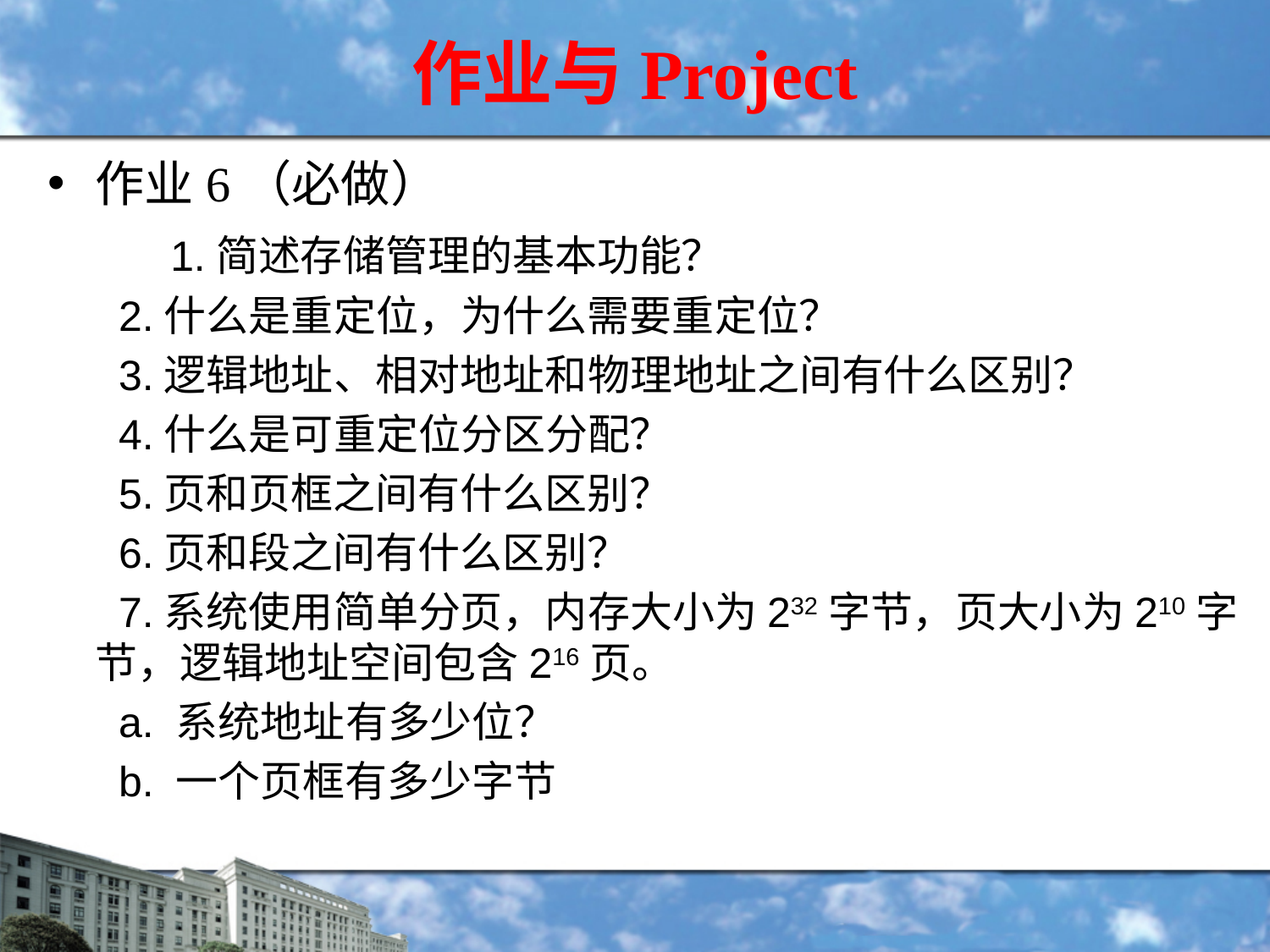

# 作业与Project
作业6（必做）
          1.简述存储管理的基本功能？
      2.什么是重定位，为什么需要重定位？
      3.逻辑地址、相对地址和物理地址之间有什么区别？
      4.什么是可重定位分区分配？
      5.页和页框之间有什么区别？
      6.页和段之间有什么区别？
      7.系统使用简单分页，内存大小为232字节，页大小为210字节，逻辑地址空间包含216页。
      a. 系统地址有多少位？
      b. 一个页框有多少字节